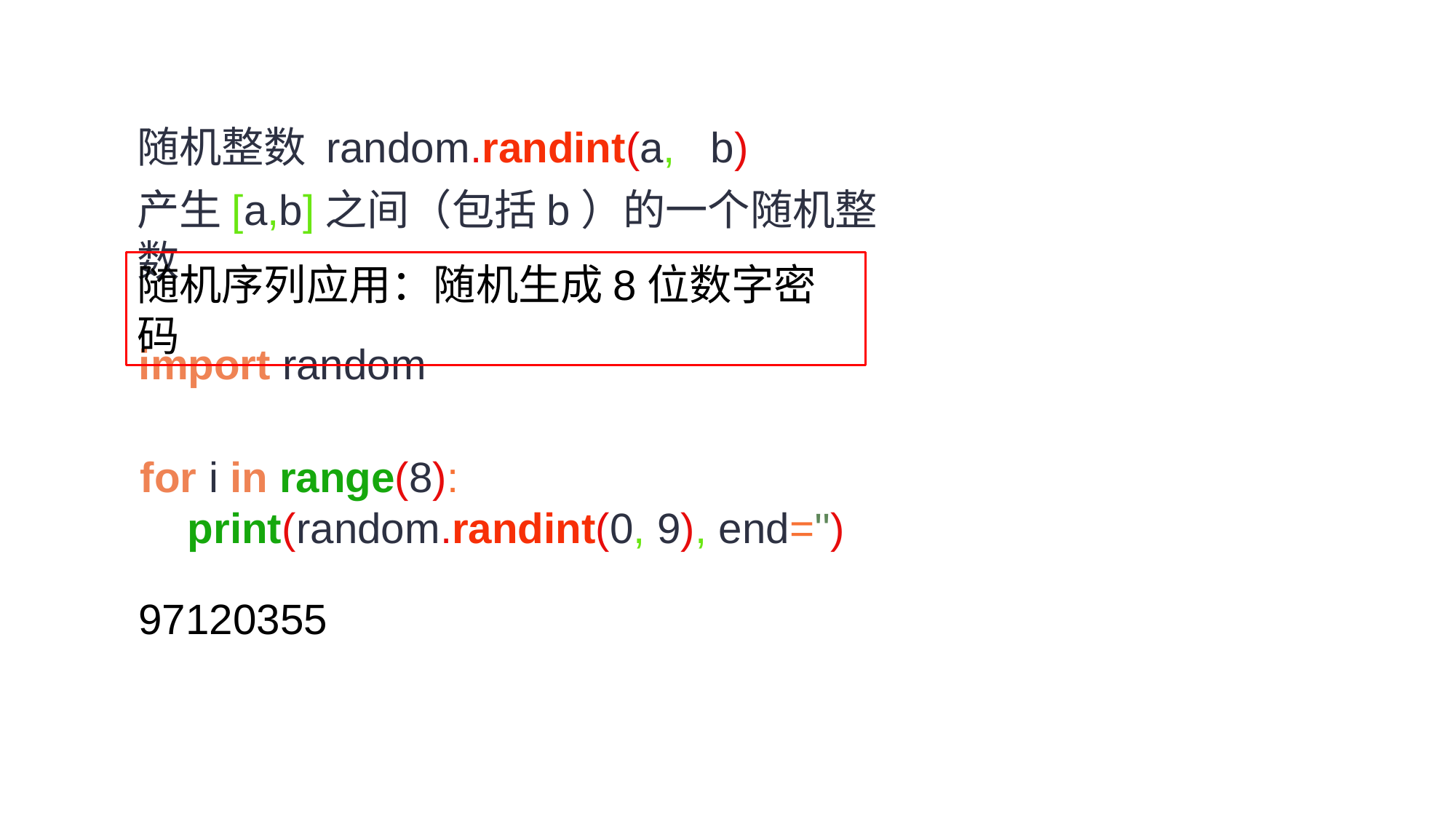

随机整数 random.randint(a,   b)
产生[a,b]之间（包括b）的一个随机整数
随机序列应用：随机生成8位数字密码
import random
for i in range(8):
    print(random.randint(0, 9), end='')
97120355